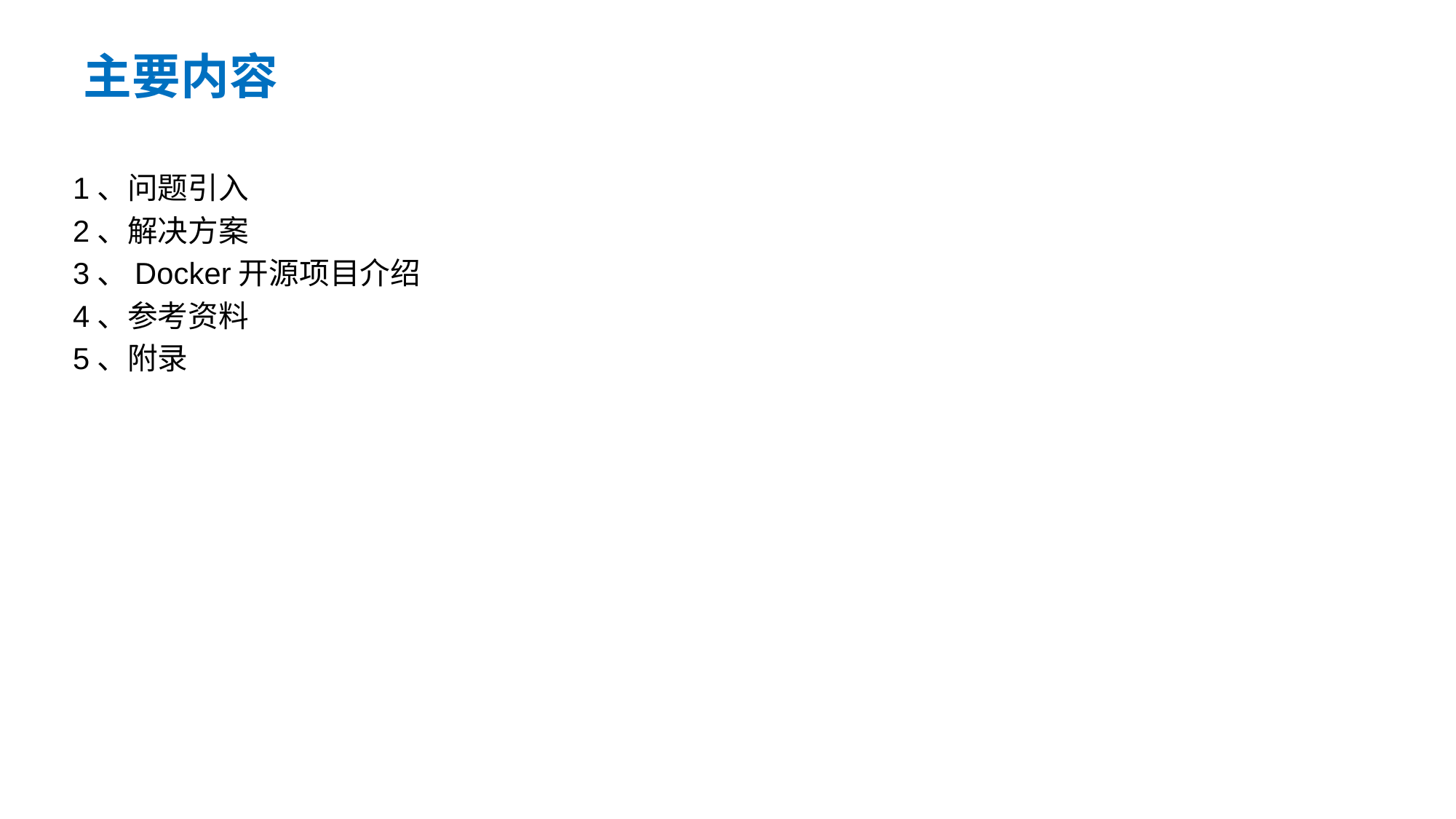

# 主要内容
1、问题引入
2、解决方案
3、Docker开源项目介绍
4、参考资料
5、附录